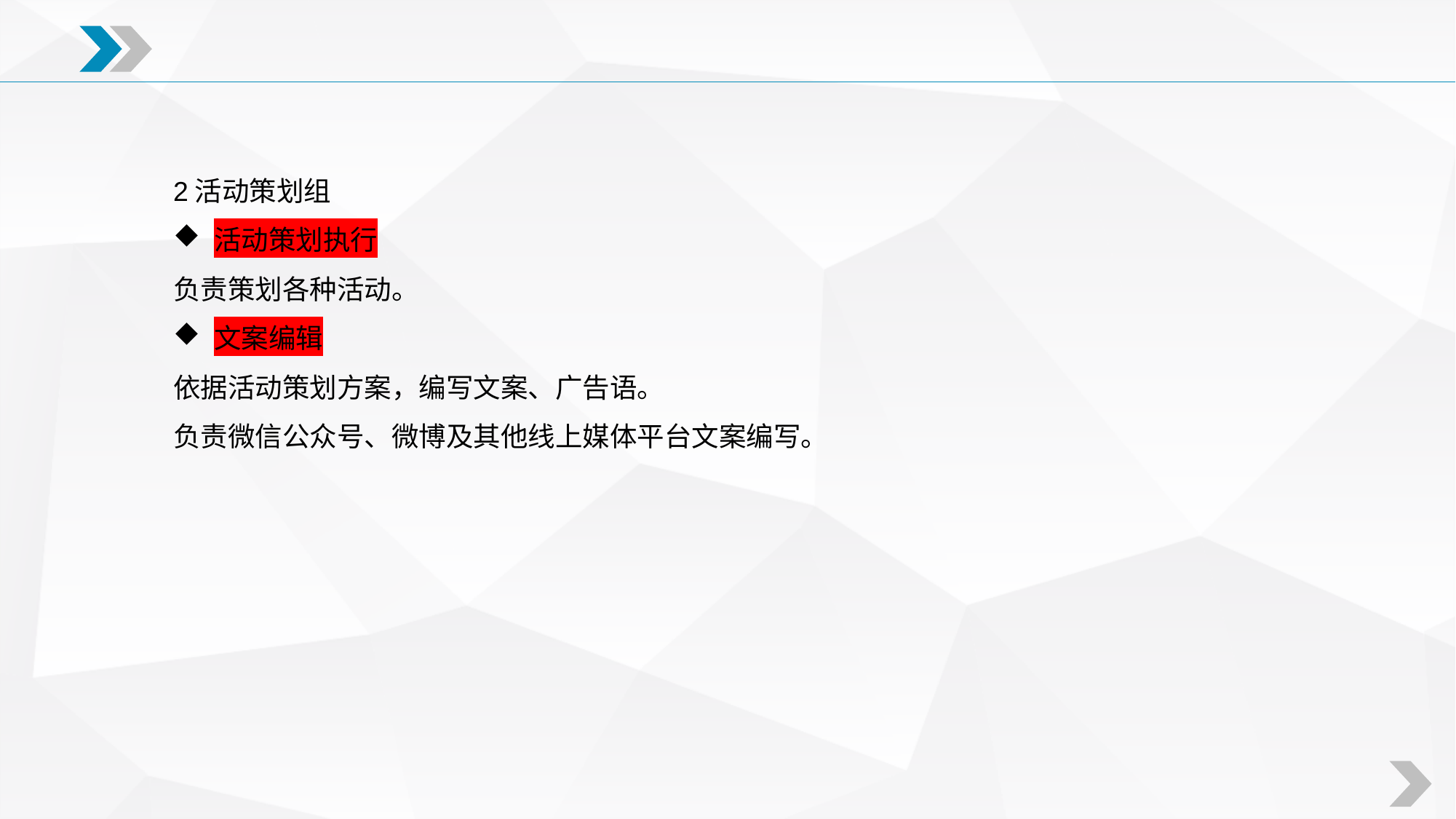

2活动策划组
活动策划执行
负责策划各种活动。
文案编辑
依据活动策划方案，编写文案、广告语。
负责微信公众号、微博及其他线上媒体平台文案编写。